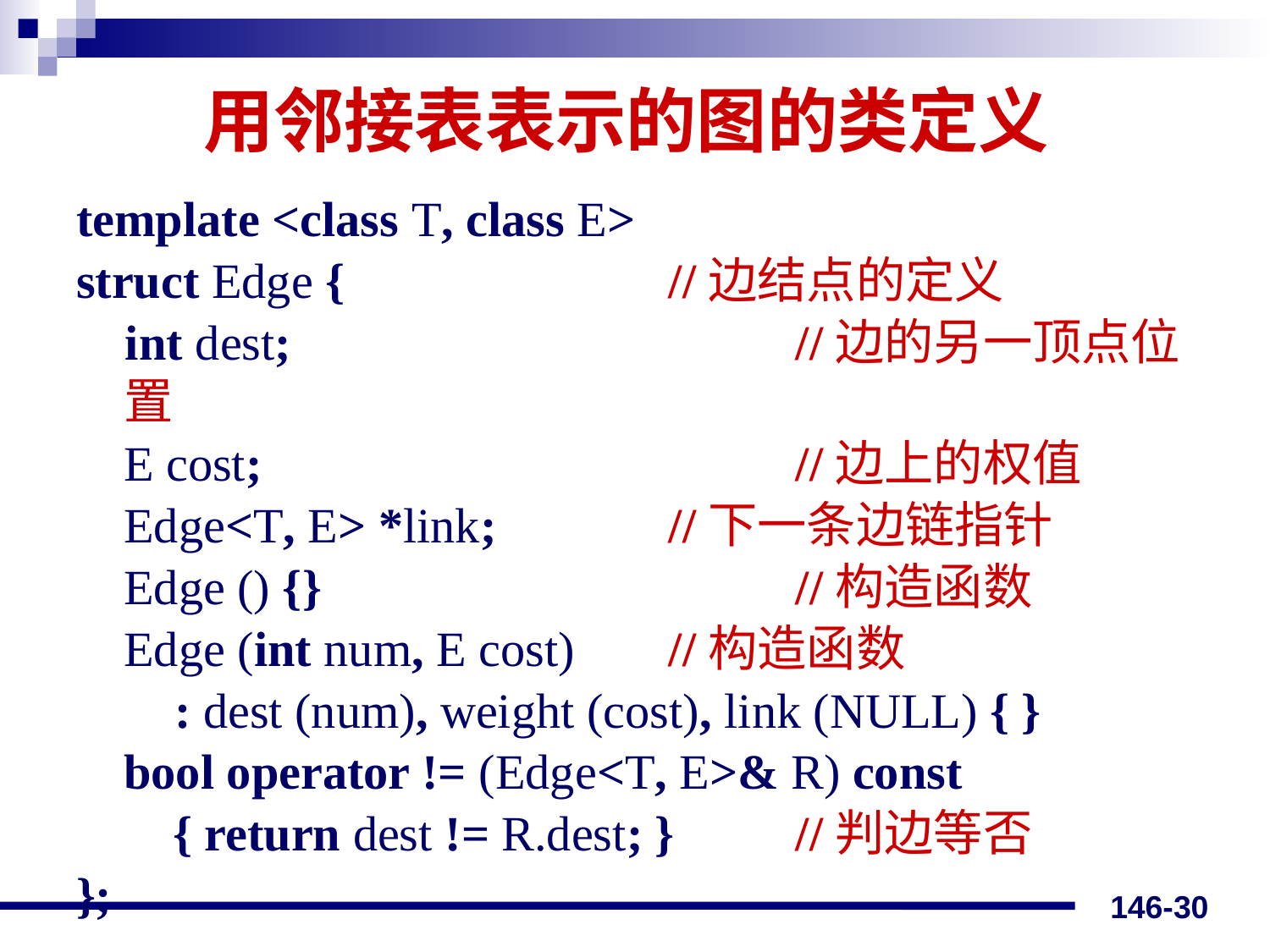

# 用邻接表表示的图的类定义
template <class T, class E>
struct Edge {			   //边结点的定义
    int dest;				   //边的另一顶点位置
   	E cost;				   //边上的权值
   	Edge<T, E> *link;		   //下一条边链指针
   	Edge () {}				   //构造函数
   	Edge (int num, E cost) 	   //构造函数
        : dest (num), weight (cost), link (NULL) { }
   	bool operator != (Edge<T, E>& R) const
	    { return dest != R.dest; }	   //判边等否
};
146-30